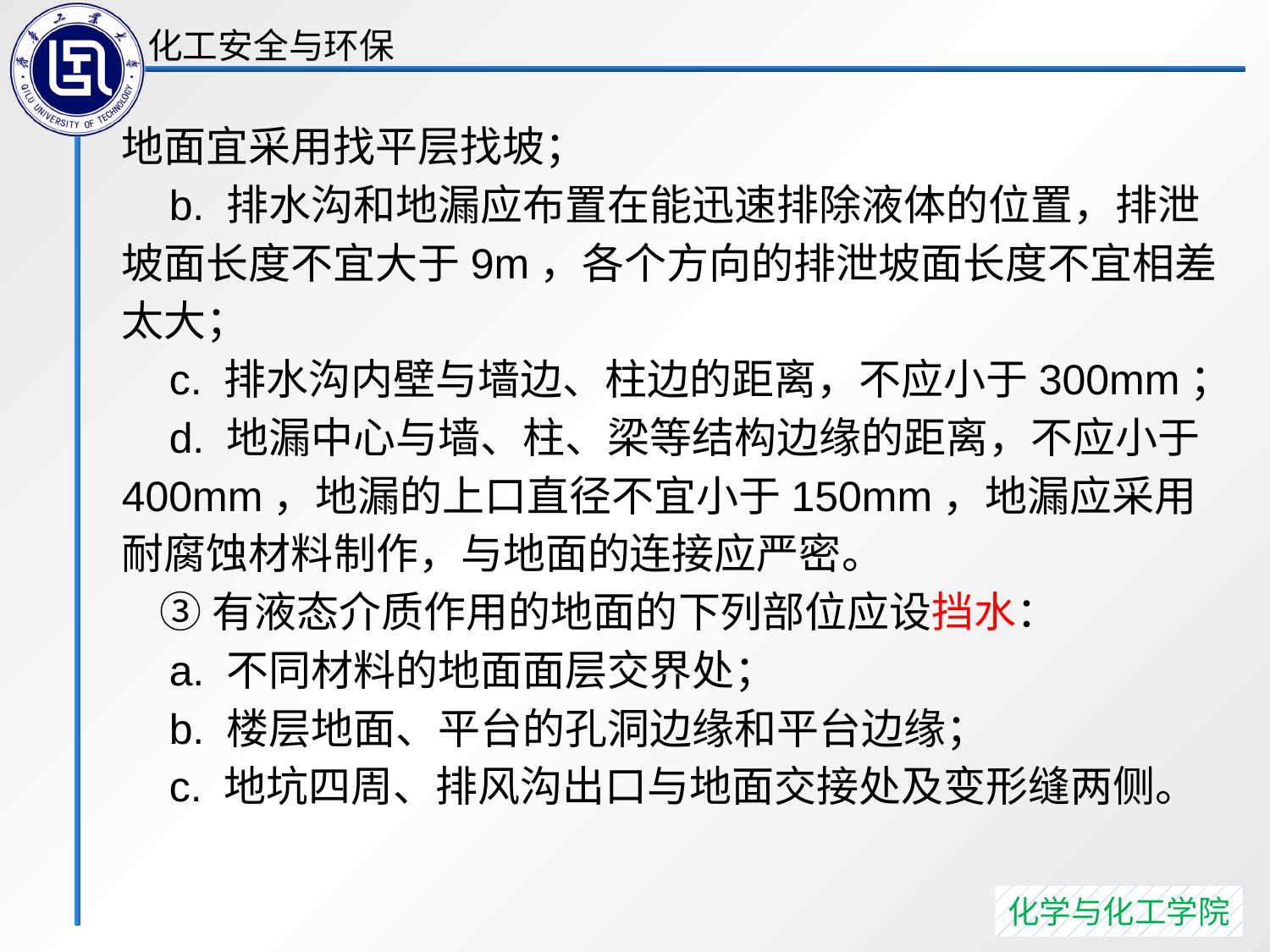

地面宜采用找平层找坡；
    b. 排水沟和地漏应布置在能迅速排除液体的位置，排泄坡面长度不宜大于9m，各个方向的排泄坡面长度不宜相差太大；
    c. 排水沟内壁与墙边、柱边的距离，不应小于300mm；
    d. 地漏中心与墙、柱、梁等结构边缘的距离，不应小于400mm，地漏的上口直径不宜小于150mm，地漏应采用耐腐蚀材料制作，与地面的连接应严密。
    ③有液态介质作用的地面的下列部位应设挡水：
    a. 不同材料的地面面层交界处；
    b. 楼层地面、平台的孔洞边缘和平台边缘；
    c. 地坑四周、排风沟出口与地面交接处及变形缝两侧。